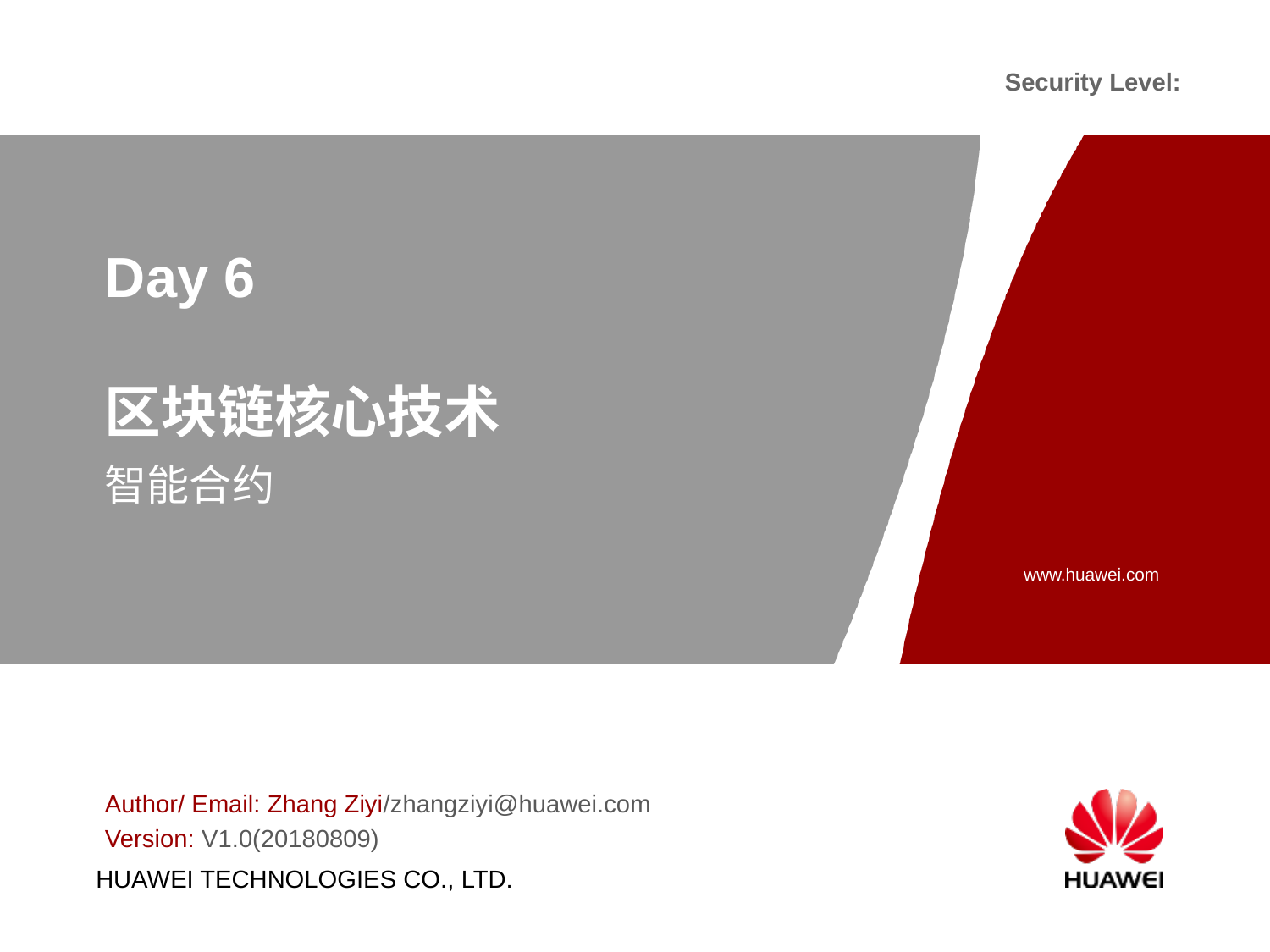

# Day 6 区块链核心技术
智能合约
Author/ Email: Zhang Ziyi/zhangziyi@huawei.com
Version: V1.0(20180809)